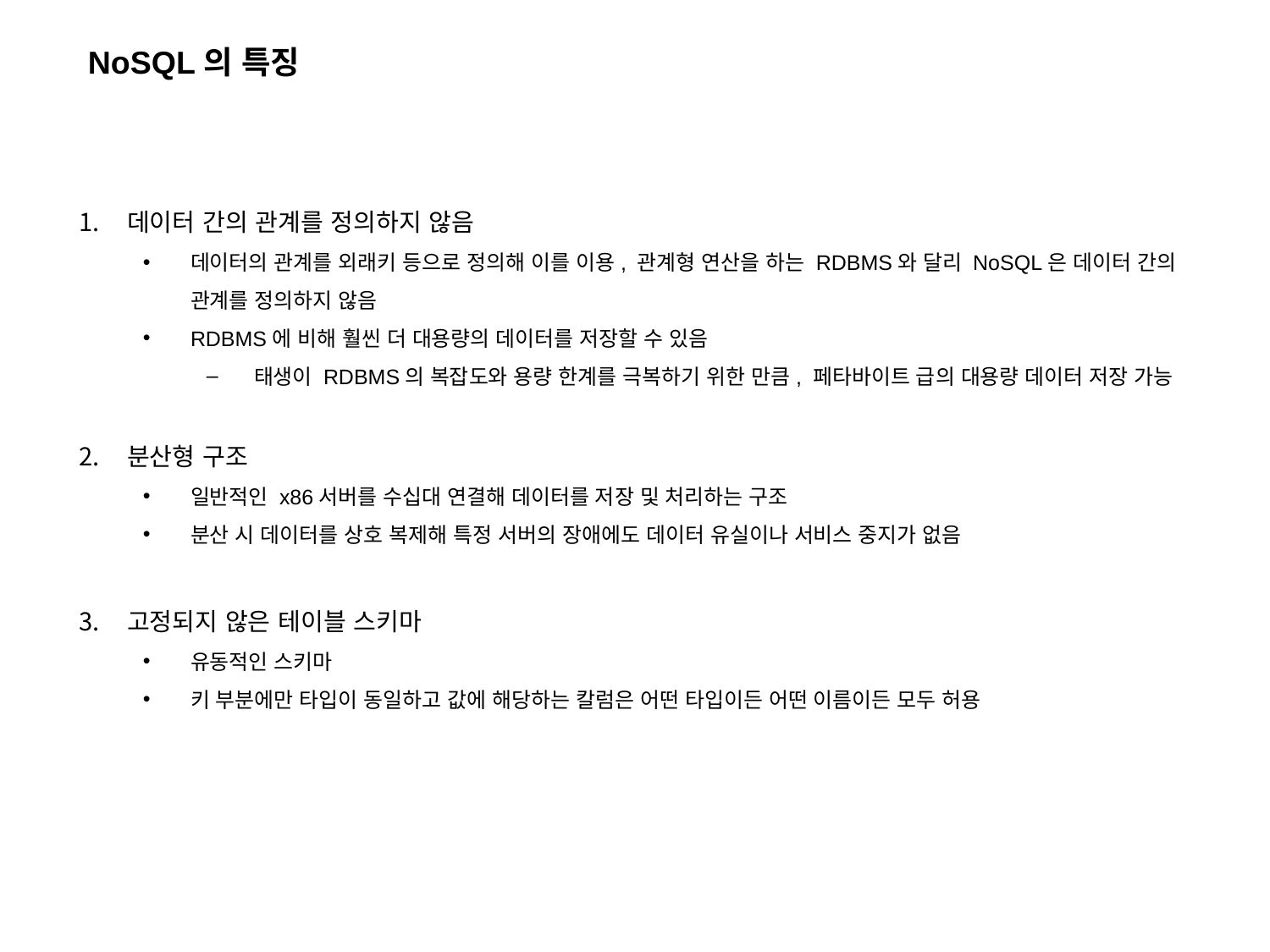

NoSQL의 특징
데이터 간의 관계를 정의하지 않음
데이터의 관계를 외래키 등으로 정의해 이를 이용, 관계형 연산을 하는 RDBMS와 달리 NoSQL은 데이터 간의 관계를 정의하지 않음
RDBMS에 비해 훨씬 더 대용량의 데이터를 저장할 수 있음
태생이 RDBMS의 복잡도와 용량 한계를 극복하기 위한 만큼, 페타바이트 급의 대용량 데이터 저장 가능

분산형 구조
일반적인 x86서버를 수십대 연결해 데이터를 저장 및 처리하는 구조
분산 시 데이터를 상호 복제해 특정 서버의 장애에도 데이터 유실이나 서비스 중지가 없음

고정되지 않은 테이블 스키마
유동적인 스키마
키 부분에만 타입이 동일하고 값에 해당하는 칼럼은 어떤 타입이든 어떤 이름이든 모두 허용